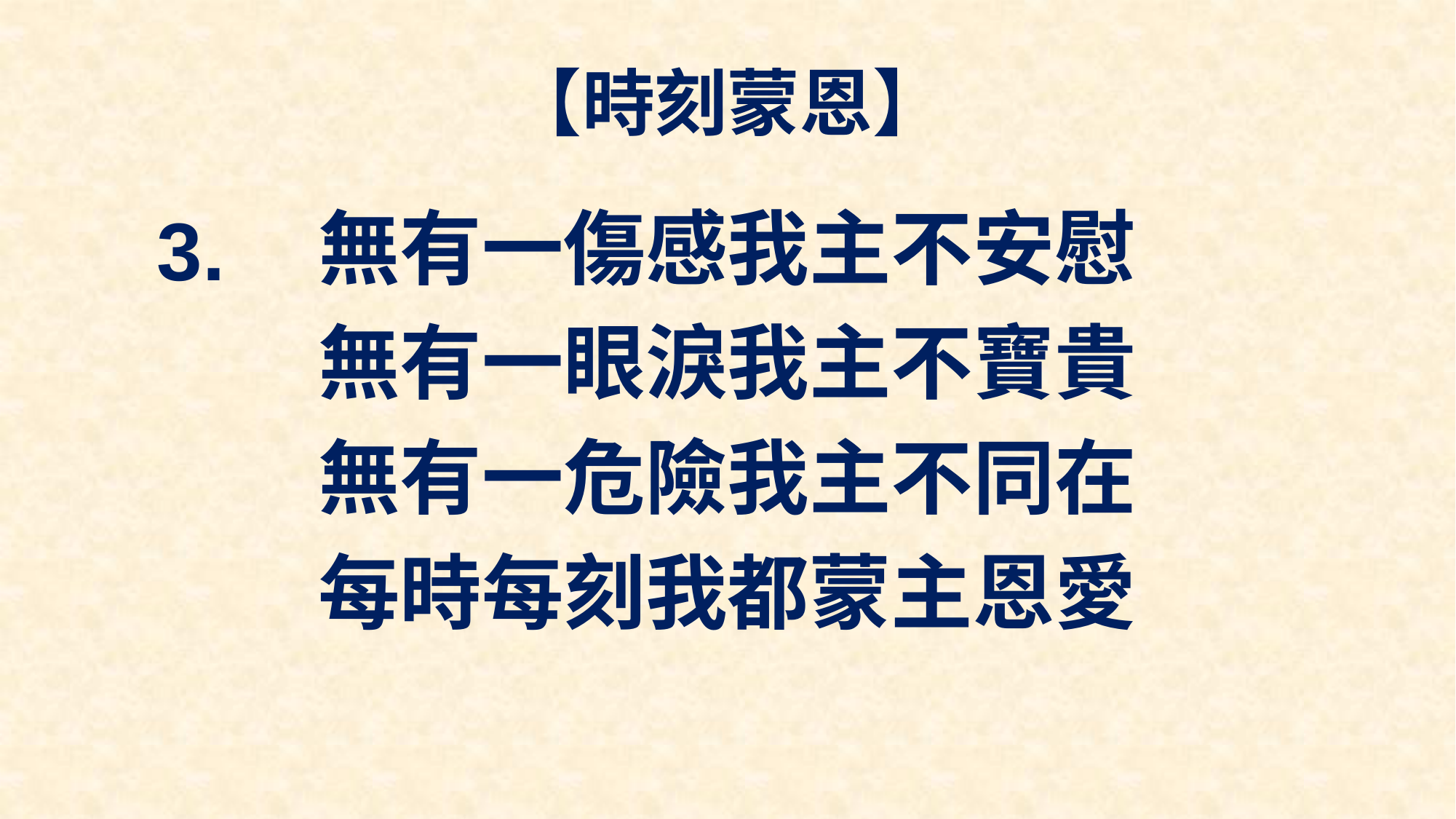

# 【時刻蒙恩】
無有一傷感我主不安慰
無有一眼淚我主不寶貴
無有一危險我主不同在
每時每刻我都蒙主恩愛
3.